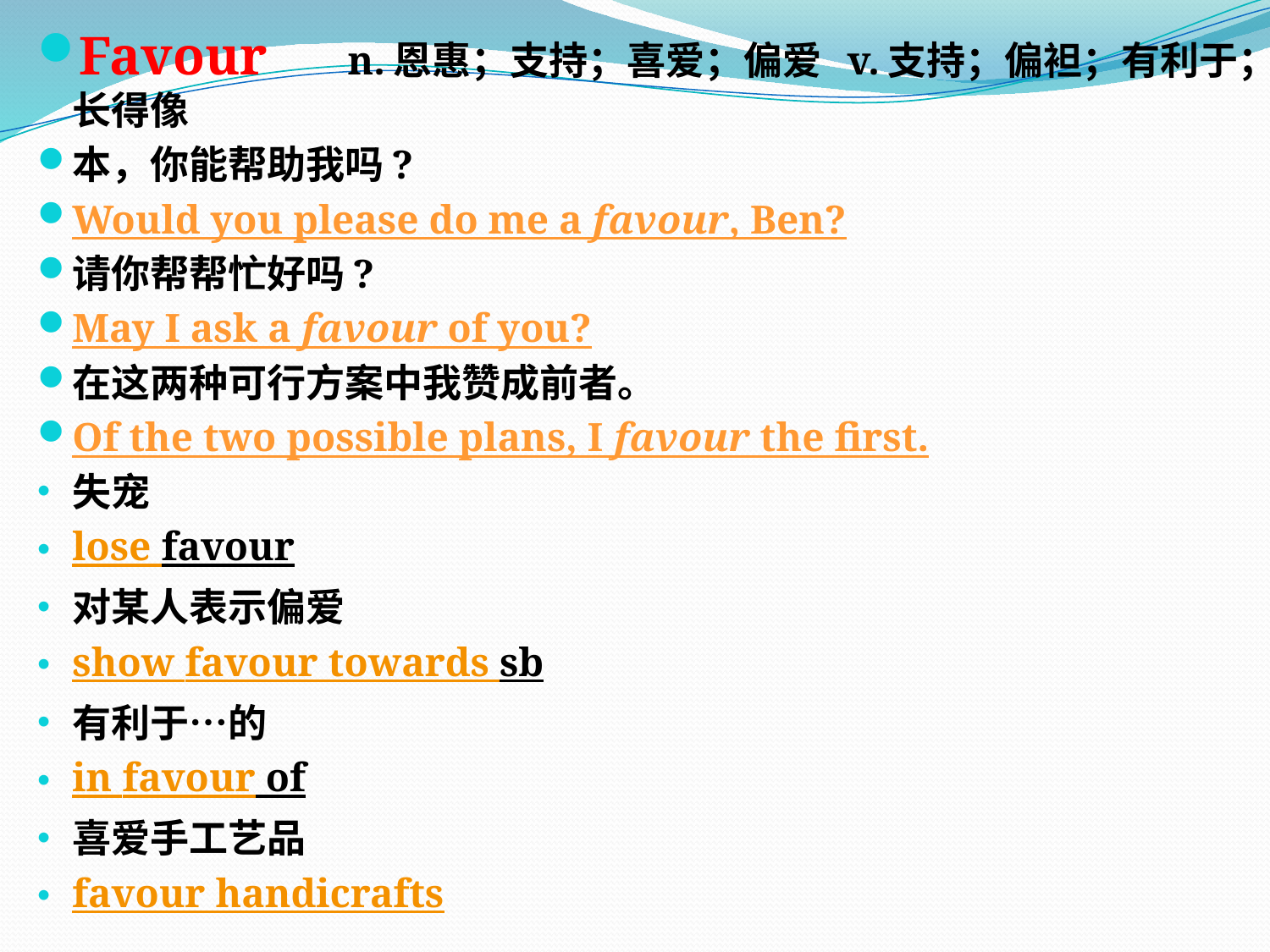

Favour 　 n.恩惠；支持；喜爱；偏爱  v.支持；偏袒；有利于；长得像
本，你能帮助我吗?
Would you please do me a favour, Ben?
请你帮帮忙好吗?
May I ask a favour of you?
在这两种可行方案中我赞成前者。
Of the two possible plans, I favour the first.
失宠
lose favour
对某人表示偏爱
show favour towards sb
有利于…的
in favour of
喜爱手工艺品
favour handicrafts